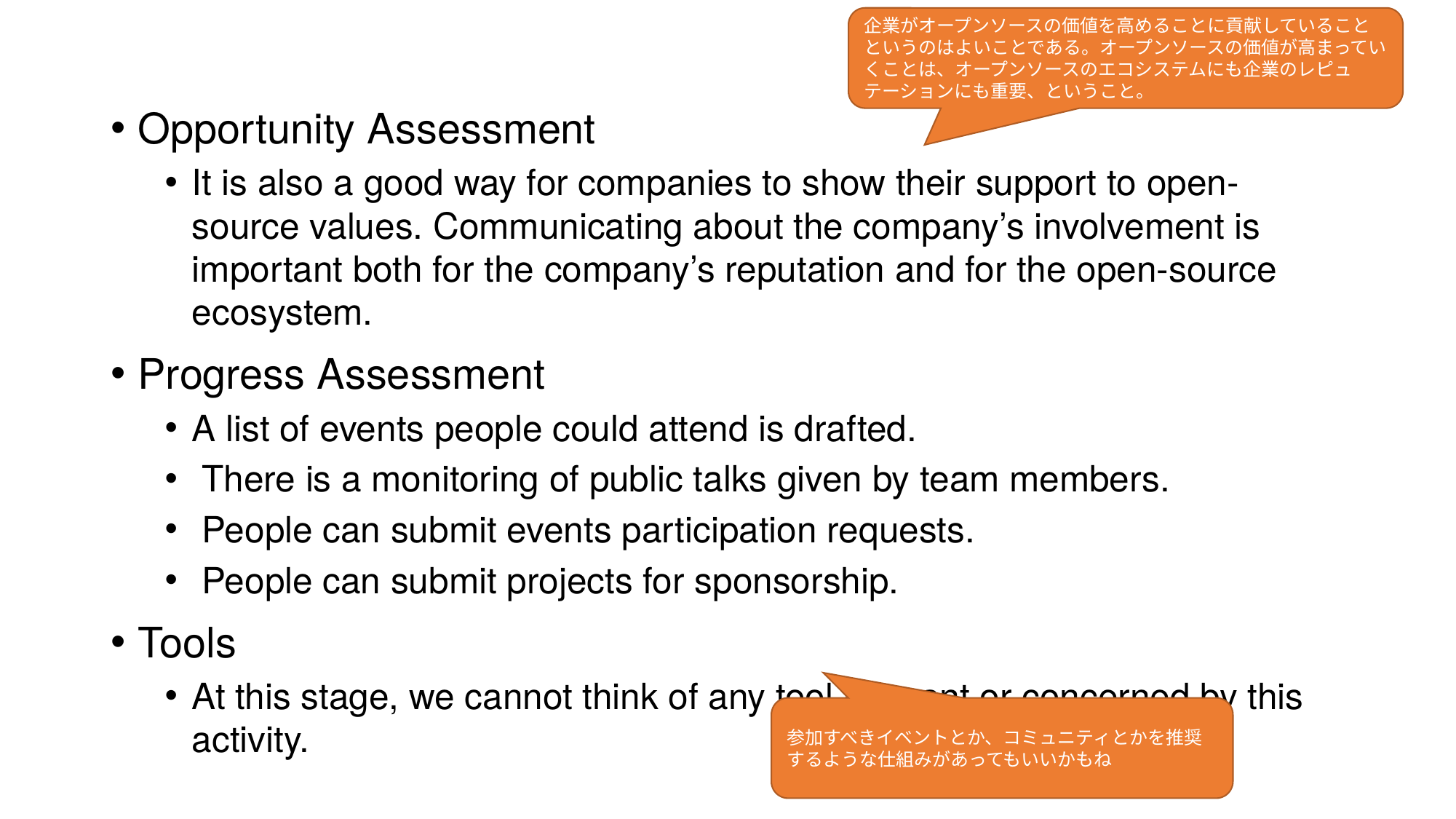

企業がオープンソースの価値を高めることに貢献していることというのはよいことである。オープンソースの価値が高まっていくことは、オープンソースのエコシステムにも企業のレピュテーションにも重要、ということ。
Opportunity Assessment
It is also a good way for companies to show their support to open-source values. Communicating about the company’s involvement is important both for the company’s reputation and for the open-source ecosystem.
Progress Assessment
A list of events people could attend is drafted.
 There is a monitoring of public talks given by team members.
 People can submit events participation requests.
 People can submit projects for sponsorship.
Tools
At this stage, we cannot think of any tool relevant or concerned by this activity.
参加すべきイベントとか、コミュニティとかを推奨するような仕組みがあってもいいかもね